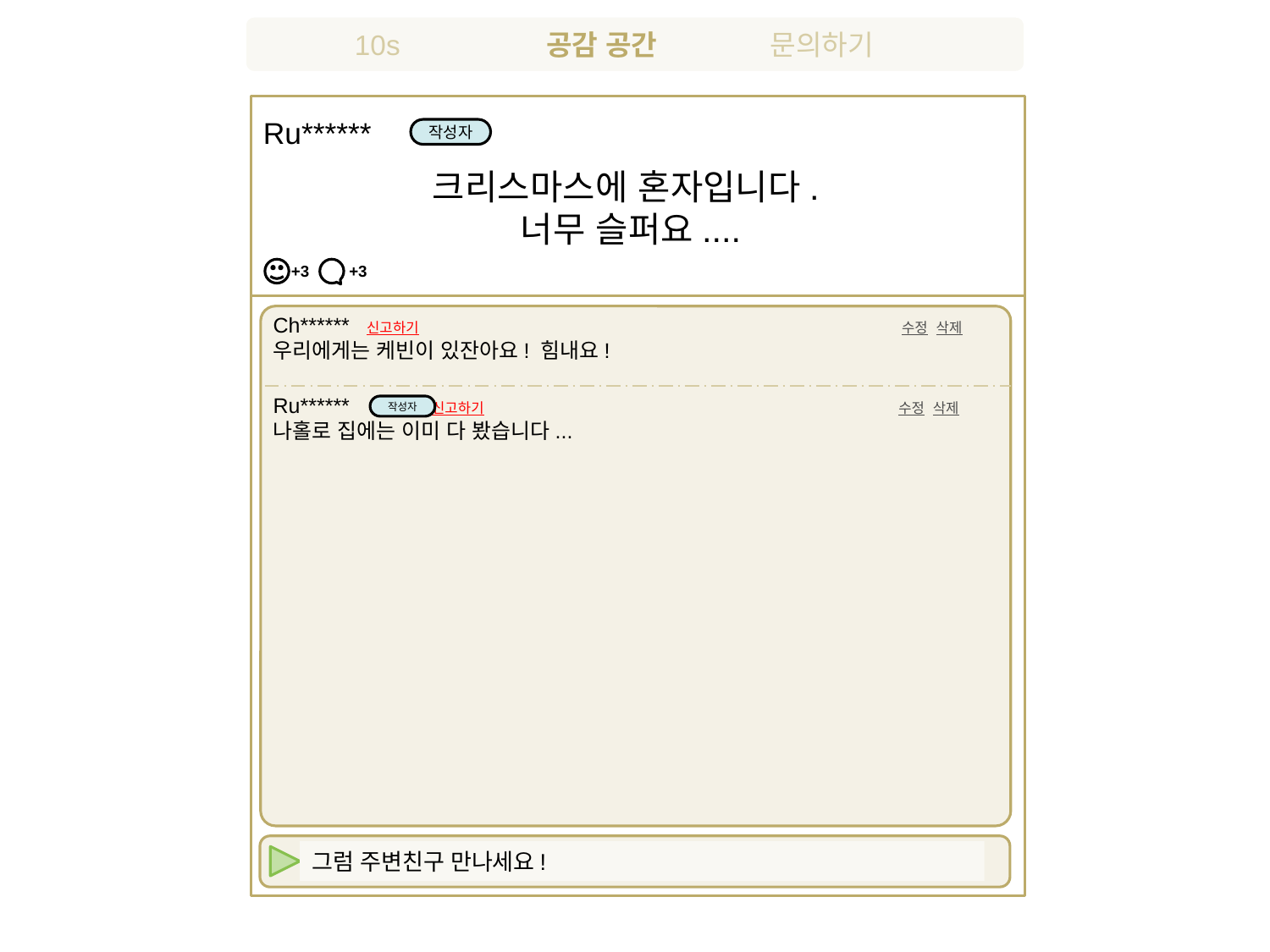

10s
공감 공간
문의하기

Ru******
작성자
크리스마스에 혼자입니다.
너무 슬퍼요....
+3
+3

Ch******  신고하기                                                                                                                        수정  삭제
우리에게는 케빈이 있잔아요! 힘내요!

Ru******             신고하기                                                                                                       수정  삭제
나홀로 집에는 이미 다 봤습니다...
작성자

그럼 주변친구 만나세요!